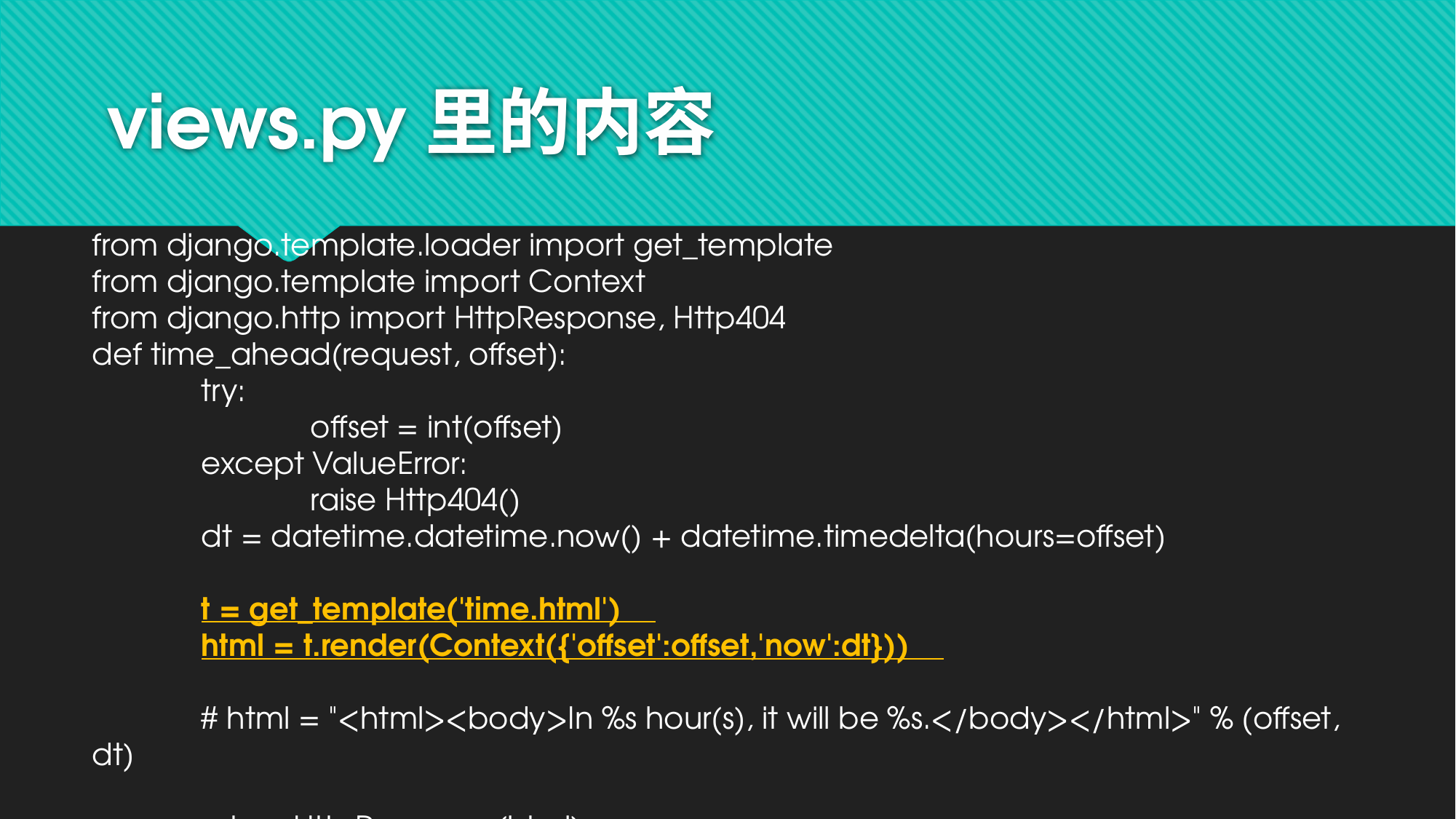

# views.py里的内容
from django.template.loader import get_template
from django.template import Context
from django.http import HttpResponse, Http404
def time_ahead(request, offset):
	try:
		offset = int(offset)
	except ValueError:
		raise Http404()
	dt = datetime.datetime.now() + datetime.timedelta(hours=offset)

	t = get_template('time.html')
	html = t.render(Context({'offset':offset,'now':dt}))

	# html = "<html><body>In %s hour(s), it will be %s.</body></html>" % (offset, dt)

	return HttpResponse(html)